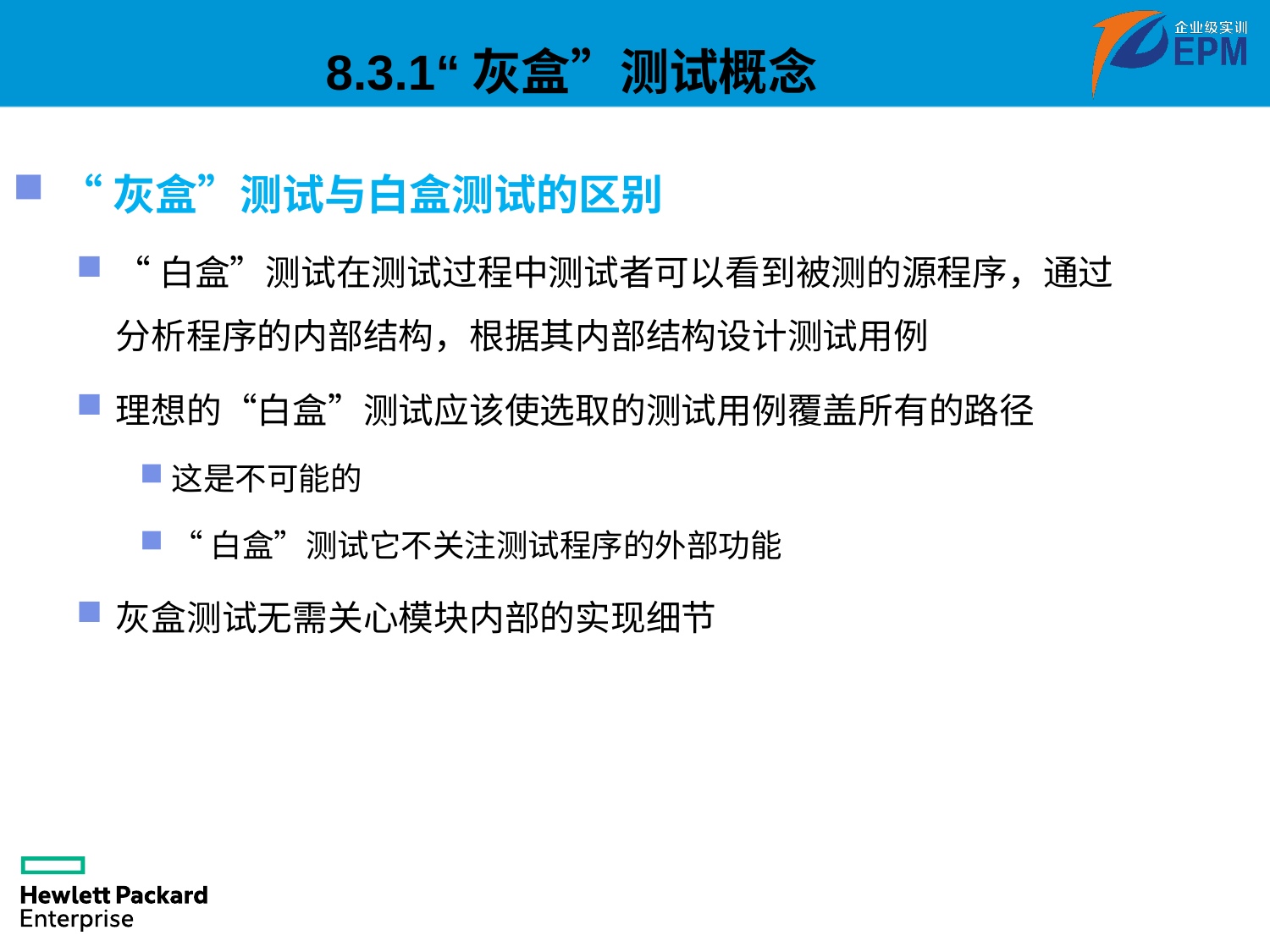

8.3.1“灰盒”测试概念
“灰盒”测试与白盒测试的区别
“白盒”测试在测试过程中测试者可以看到被测的源程序，通过分析程序的内部结构，根据其内部结构设计测试用例
理想的“白盒”测试应该使选取的测试用例覆盖所有的路径
这是不可能的
“白盒”测试它不关注测试程序的外部功能
灰盒测试无需关心模块内部的实现细节